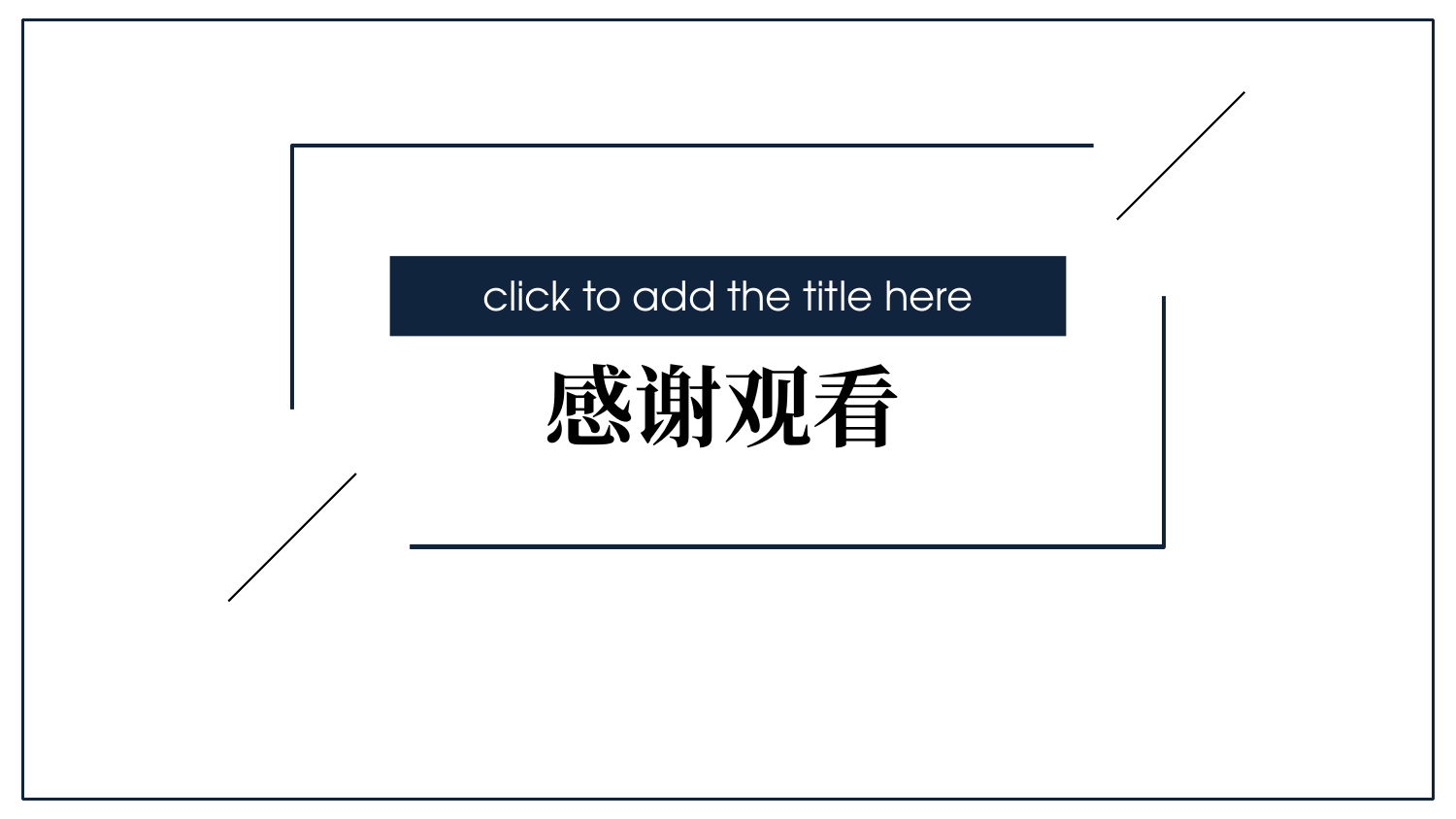

click to add the title here
感谢观看